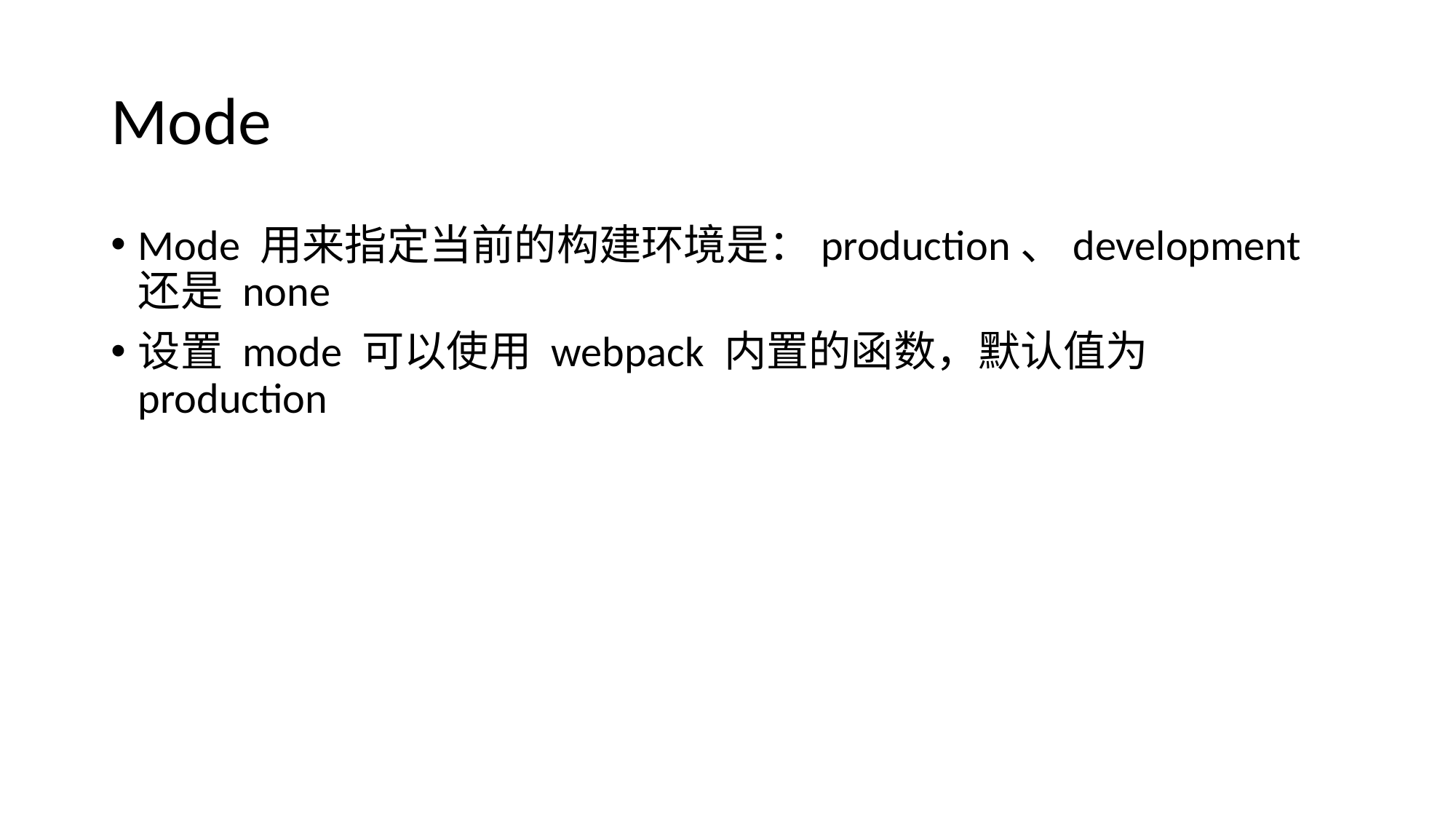

# Mode
Mode ⽤来指定当前的构建环境是：production、development 还是 none
设置 mode 可以使⽤ webpack 内置的函数，默认值为 production